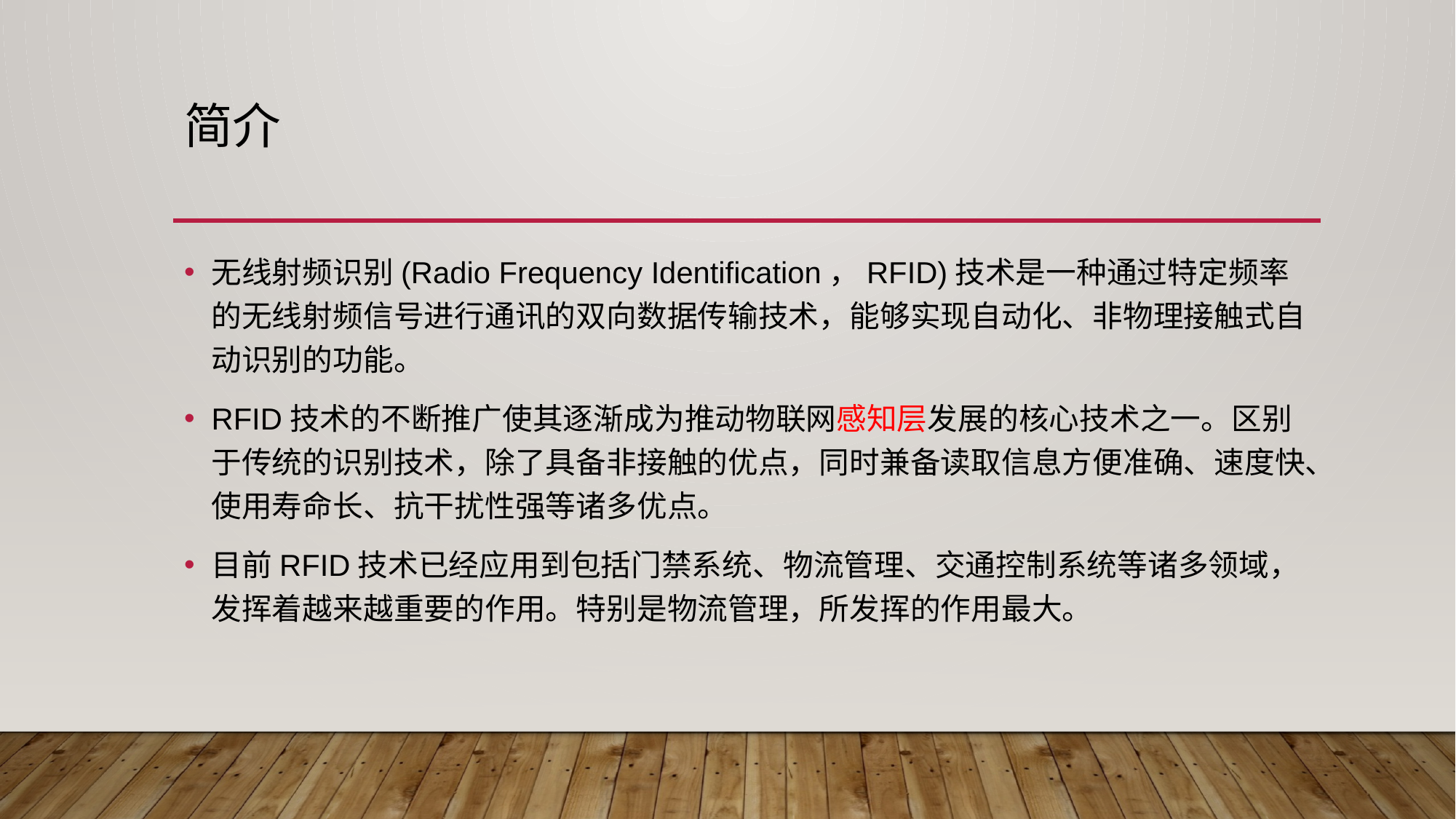

# 简介
无线射频识别(Radio Frequency Identification，RFID)技术是一种通过特定频率的无线射频信号进行通讯的双向数据传输技术，能够实现自动化、非物理接触式自动识别的功能。
RFID技术的不断推广使其逐渐成为推动物联网感知层发展的核心技术之一。区别于传统的识别技术，除了具备非接触的优点，同时兼备读取信息方便准确、速度快、使用寿命长、抗干扰性强等诸多优点。
目前RFID技术已经应用到包括门禁系统、物流管理、交通控制系统等诸多领域，发挥着越来越重要的作用。特别是物流管理，所发挥的作用最大。